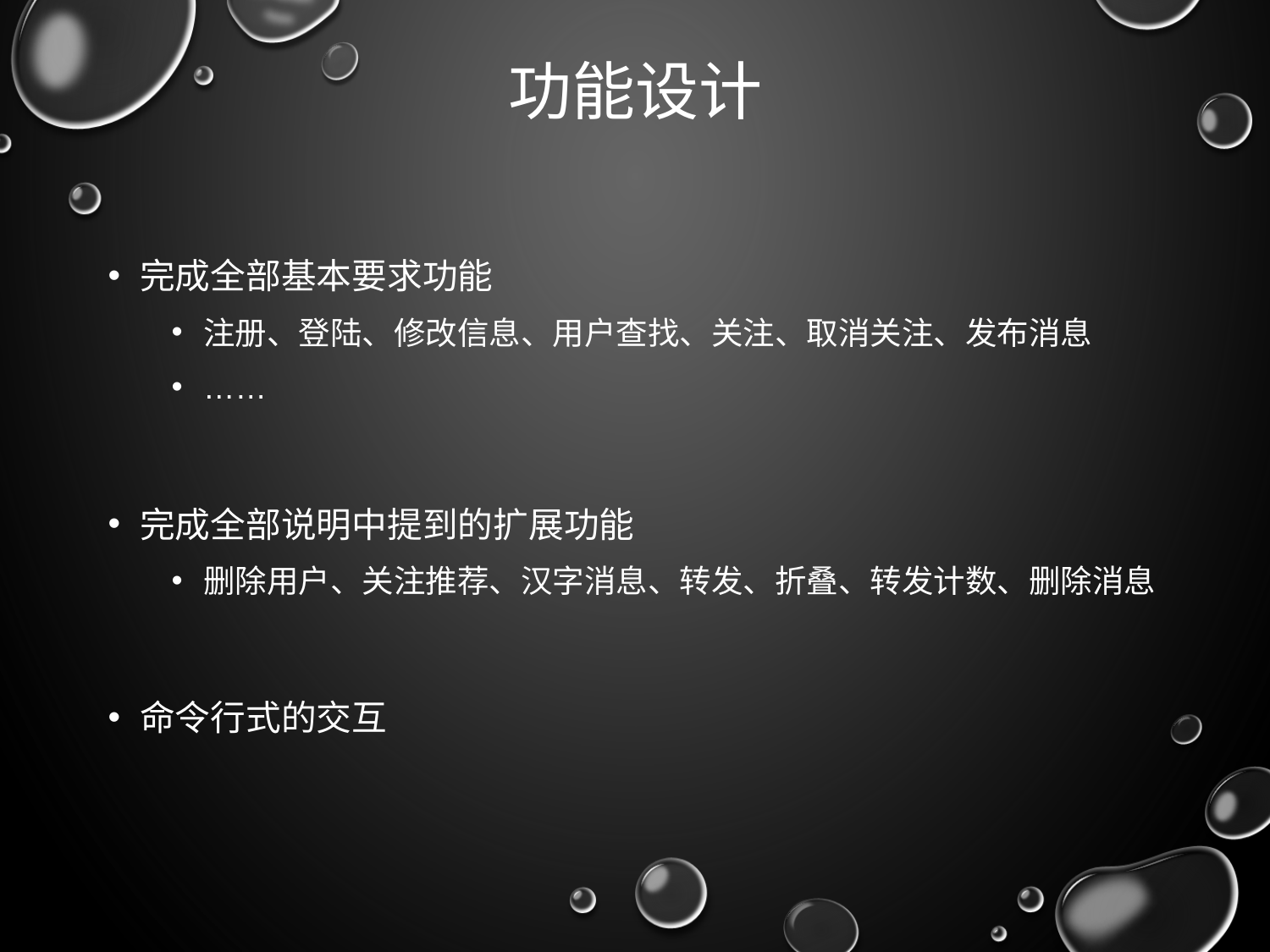

# 功能设计
完成全部基本要求功能
注册、登陆、修改信息、用户查找、关注、取消关注、发布消息
……

完成全部说明中提到的扩展功能
删除用户、关注推荐、汉字消息、转发、折叠、转发计数、删除消息

命令行式的交互